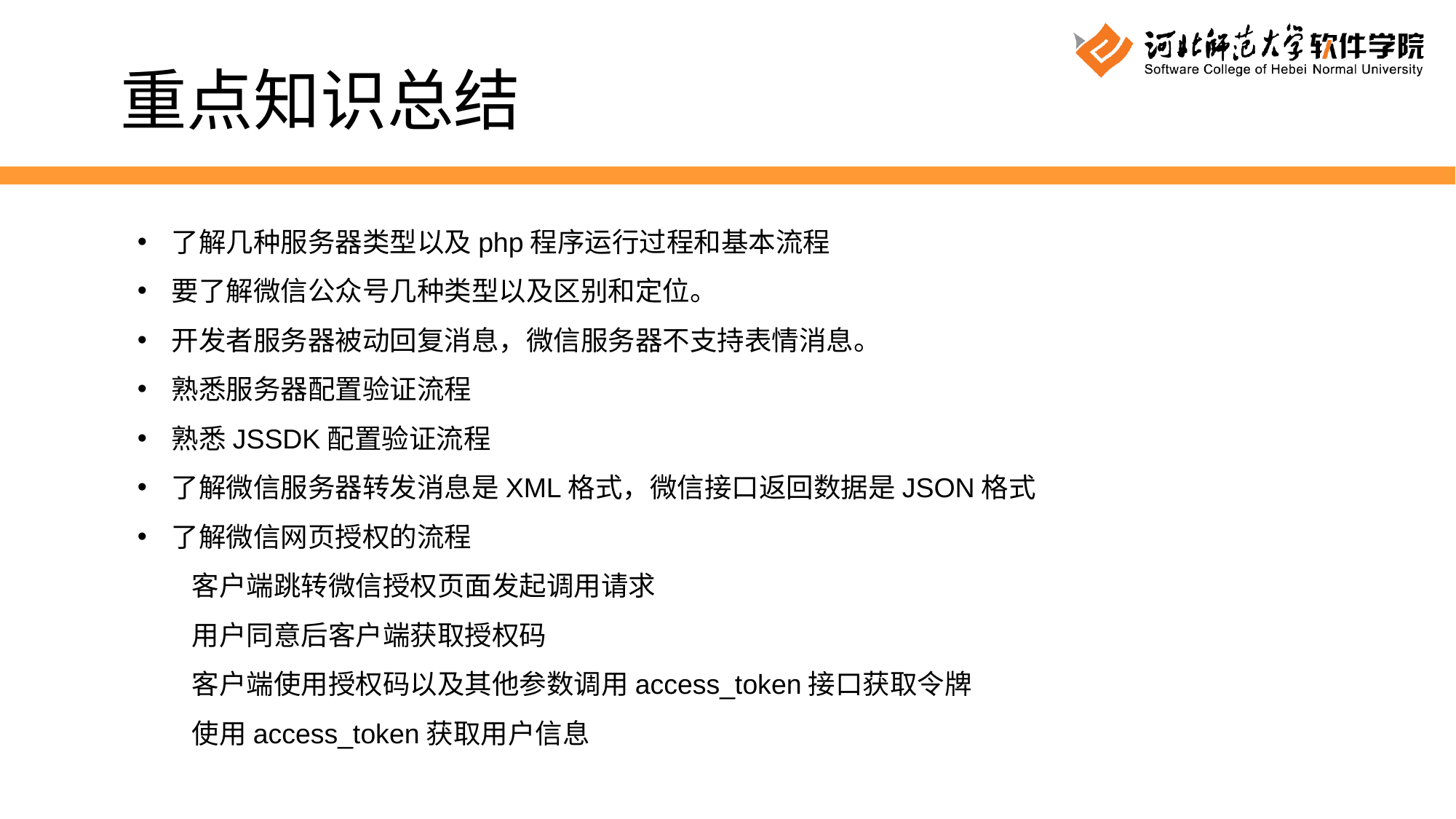

重点知识总结
了解几种服务器类型以及php程序运行过程和基本流程
要了解微信公众号几种类型以及区别和定位。
开发者服务器被动回复消息，微信服务器不支持表情消息。
熟悉服务器配置验证流程
熟悉JSSDK配置验证流程
了解微信服务器转发消息是XML格式，微信接口返回数据是JSON格式
了解微信网页授权的流程
客户端跳转微信授权页面发起调用请求
用户同意后客户端获取授权码
客户端使用授权码以及其他参数调用access_token接口获取令牌
使用access_token获取用户信息